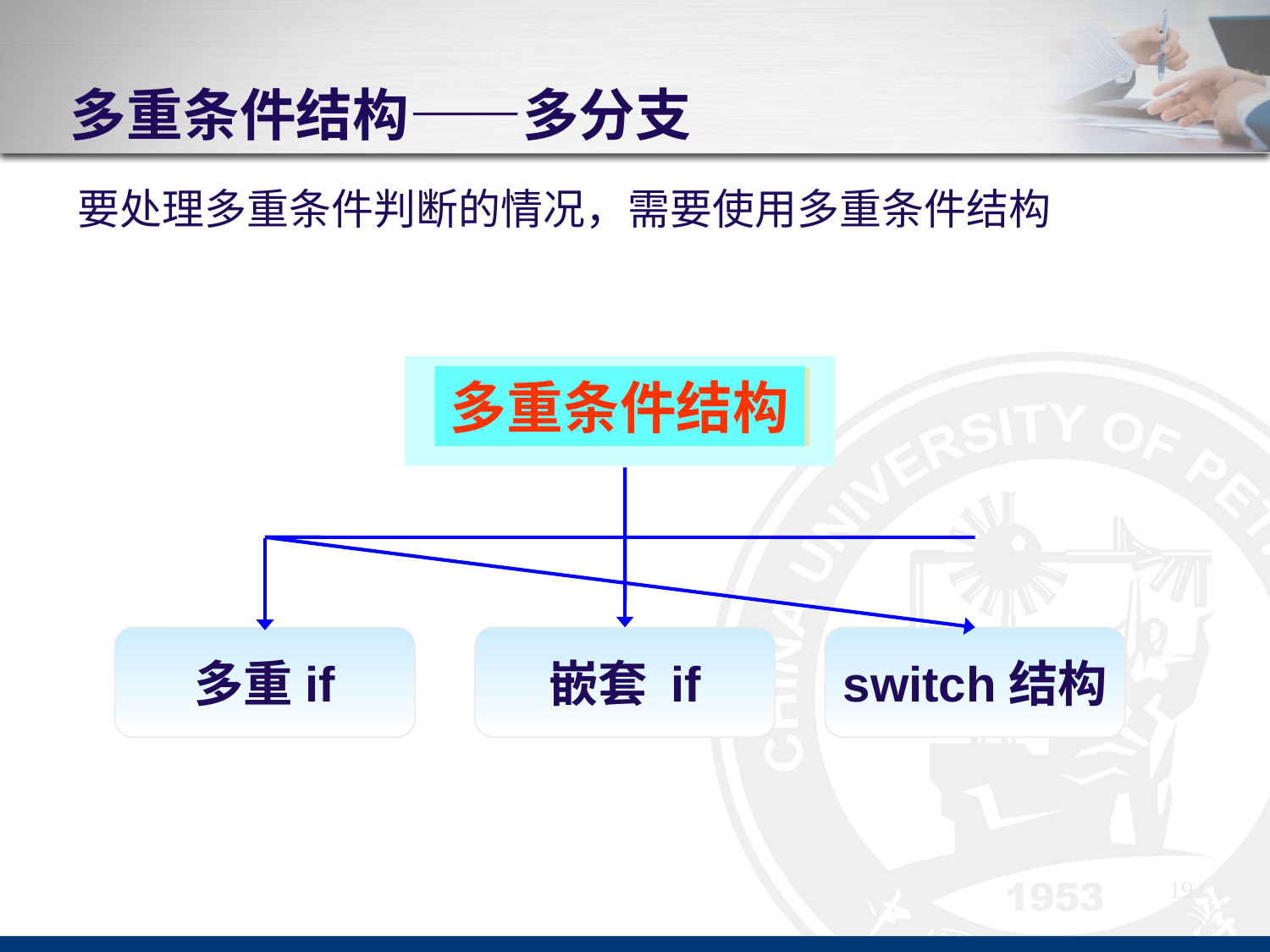

# 多重条件结构——多分支
要处理多重条件判断的情况，需要使用多重条件结构

多重条件结构

多重if
嵌套 if
switch结构
19